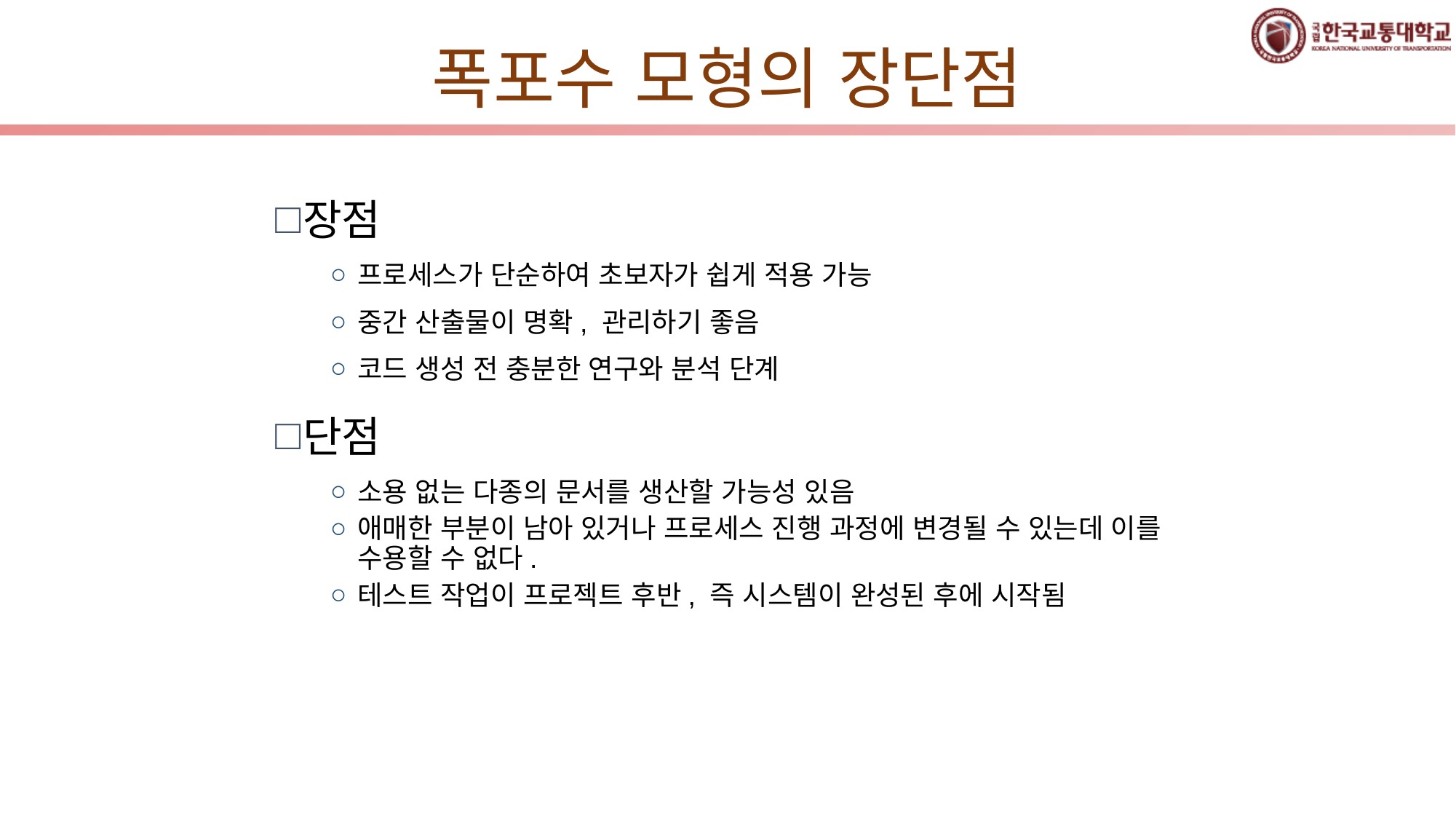

# 폭포수 모형의 장단점
장점
프로세스가 단순하여 초보자가 쉽게 적용 가능
중간 산출물이 명확, 관리하기 좋음
코드 생성 전 충분한 연구와 분석 단계
단점
소용 없는 다종의 문서를 생산할 가능성 있음
애매한 부분이 남아 있거나 프로세스 진행 과정에 변경될 수 있는데 이를 수용할 수 없다.
테스트 작업이 프로젝트 후반, 즉 시스템이 완성된 후에 시작됨